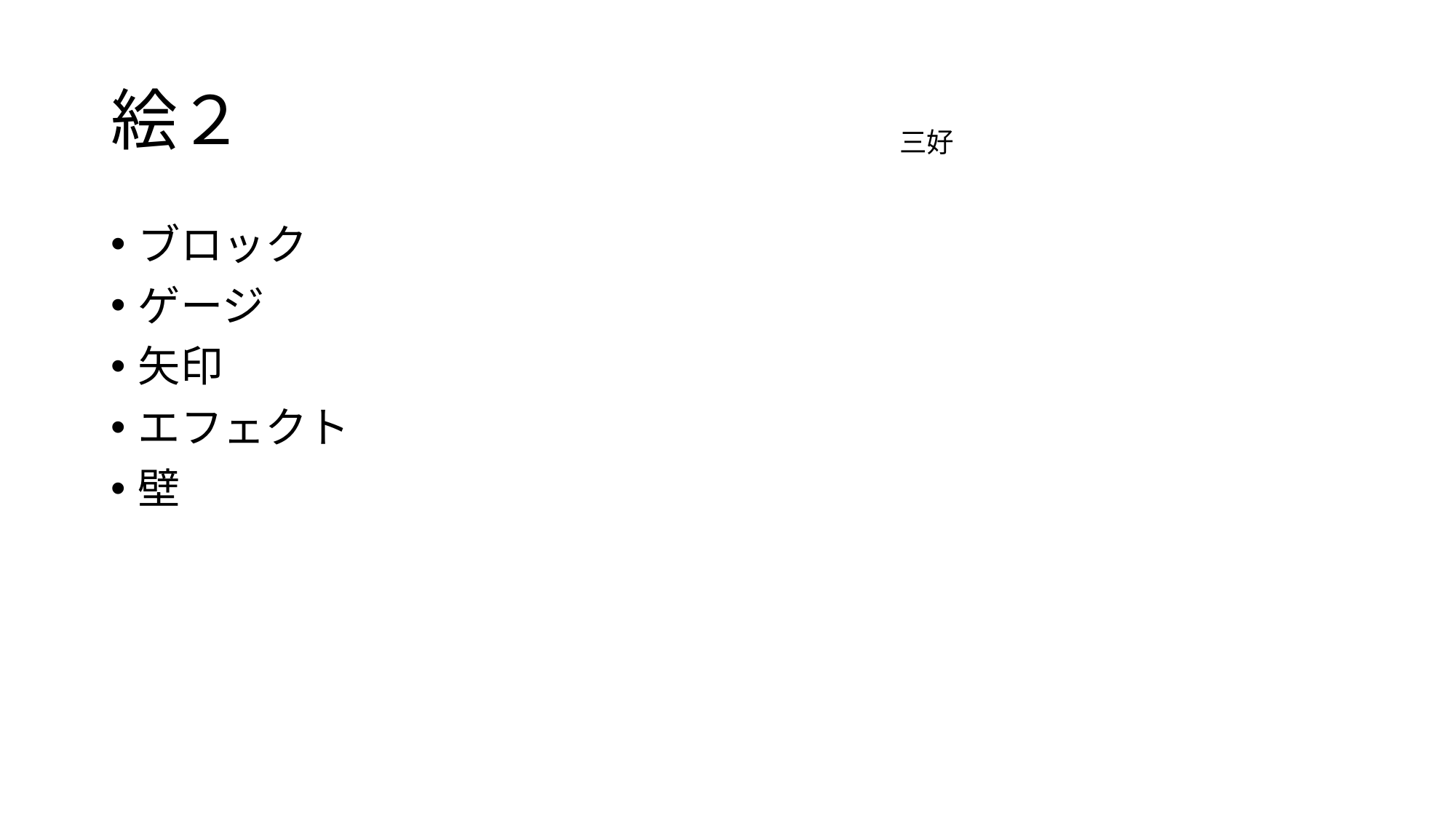

# 絵２
三好
ブロック
ゲージ
矢印
エフェクト
壁